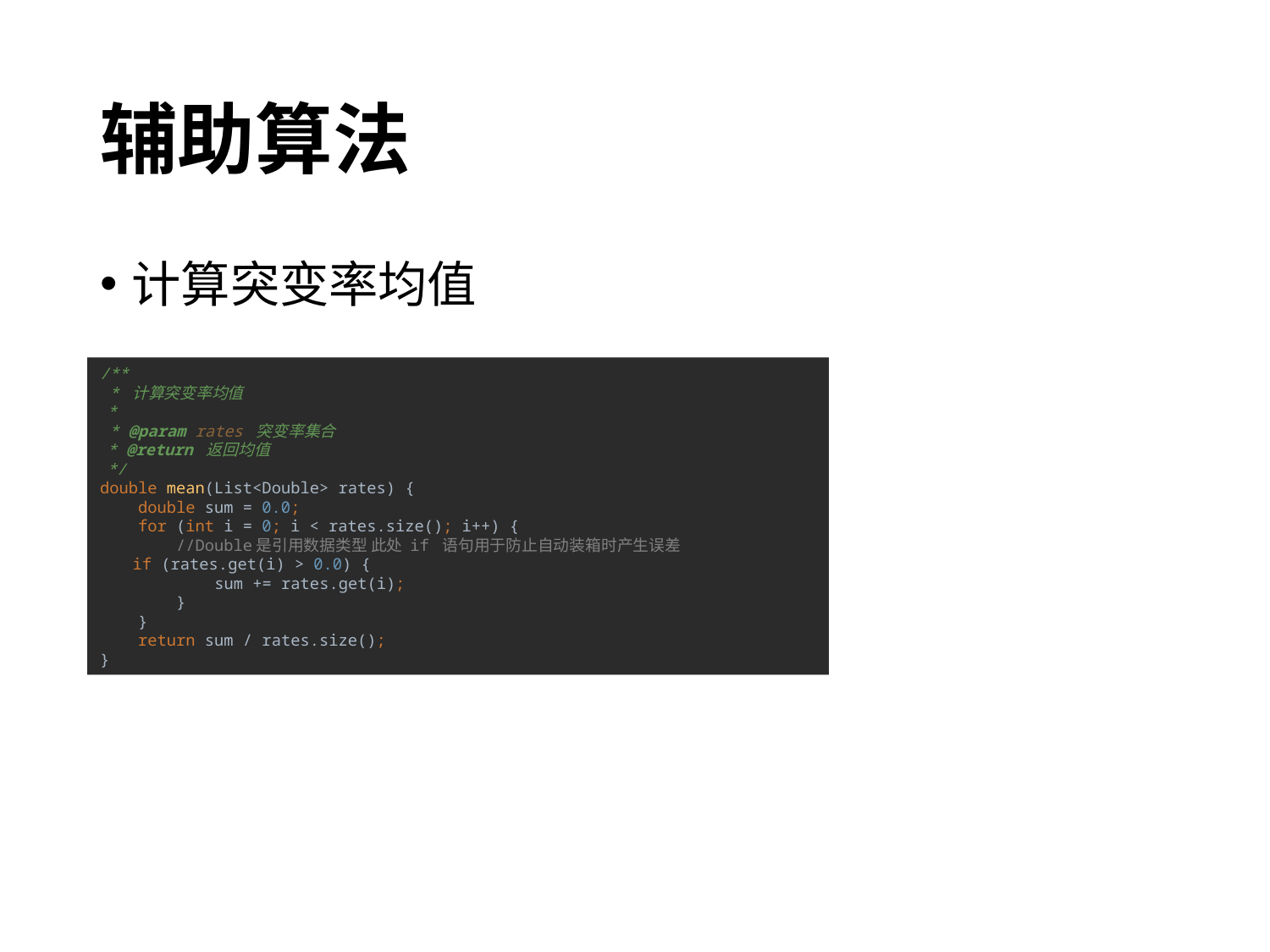

# 辅助算法
计算突变率均值
/**
 * 计算突变率均值
 *
 * @param rates 突变率集合
 * @return 返回均值
 */
double mean(List<Double> rates) {
    double sum = 0.0;
    for (int i = 0; i < rates.size(); i++) {
        //Double是引用数据类型 此处 if 语句用于防止自动装箱时产生误差
        if (rates.get(i) > 0.0) {
            sum += rates.get(i);
        }
    }
    return sum / rates.size();
}